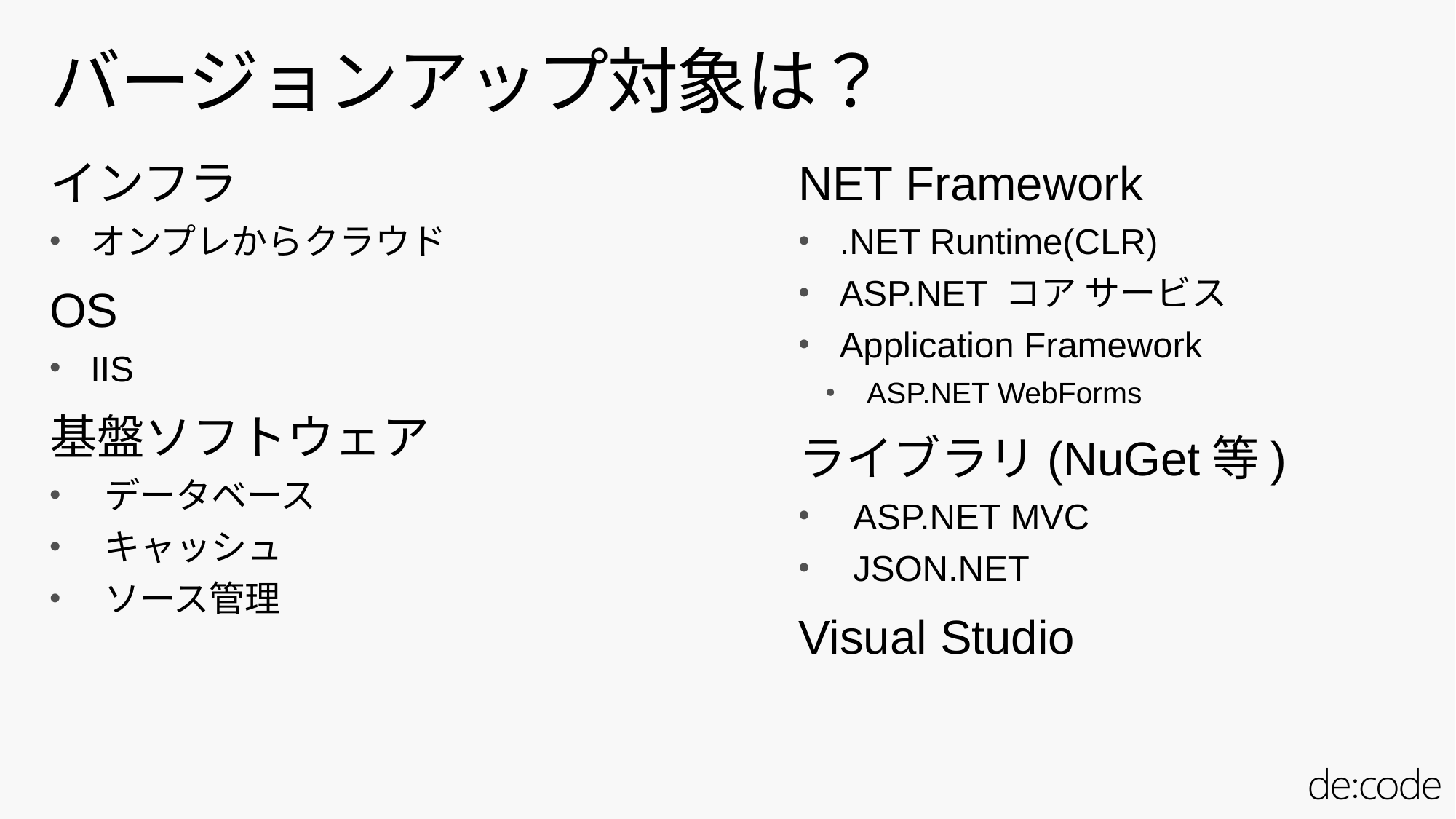

# バージョンアップ対象は？
インフラ
オンプレからクラウド
OS
IIS
基盤ソフトウェア
データベース
キャッシュ
ソース管理

NET Framework
.NET Runtime(CLR)
ASP.NET コア サービス
Application Framework
ASP.NET WebForms
ライブラリ(NuGet等)
ASP.NET MVC
JSON.NET
Visual Studio